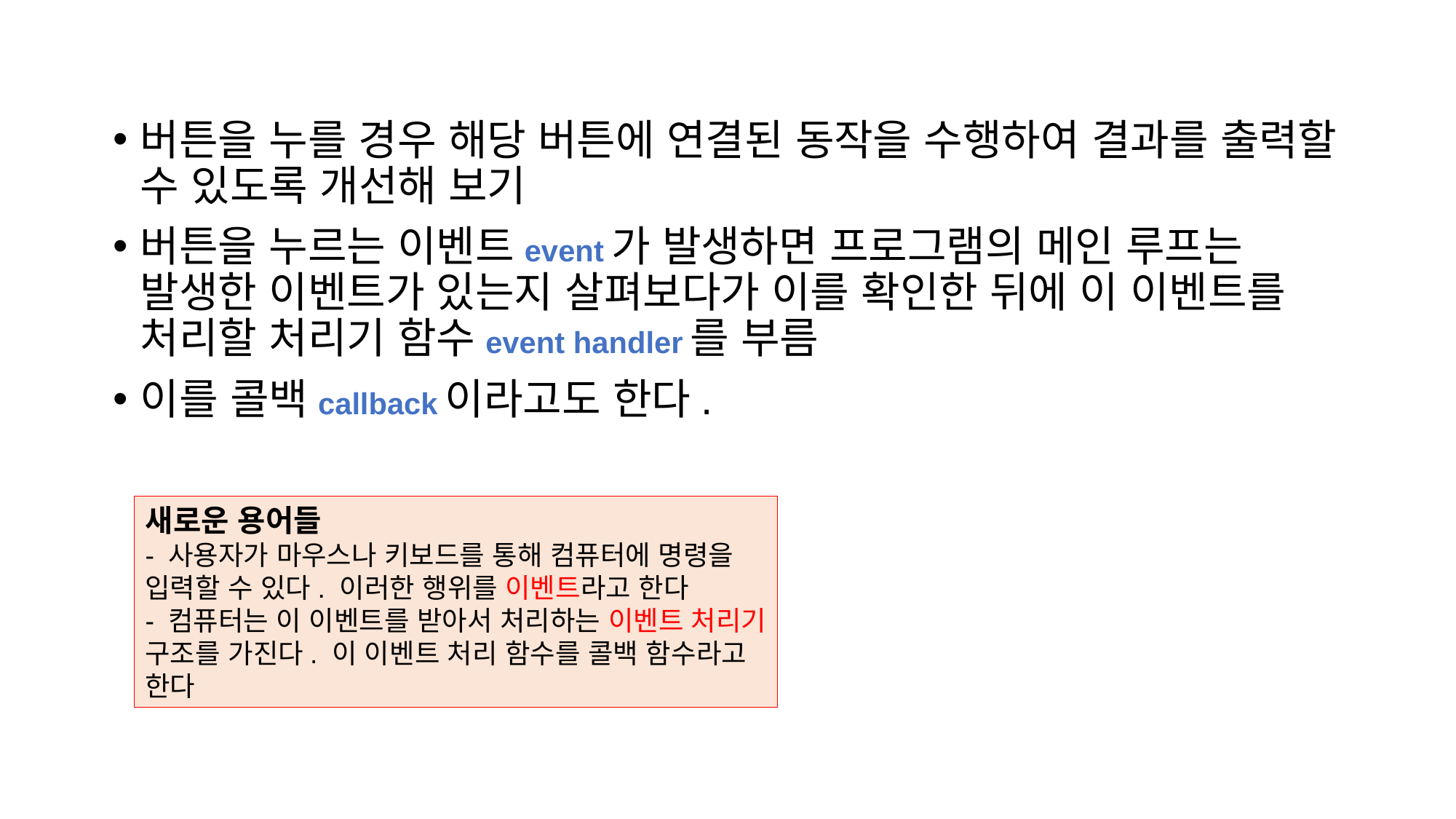

버튼을 누를 경우 해당 버튼에 연결된 동작을 수행하여 결과를 출력할 수 있도록 개선해 보기
버튼을 누르는 이벤트event가 발생하면 프로그램의 메인 루프는 발생한 이벤트가 있는지 살펴보다가 이를 확인한 뒤에 이 이벤트를 처리할 처리기 함수event handler를 부름
이를 콜백callback이라고도 한다.

새로운 용어들
- 사용자가 마우스나 키보드를 통해 컴퓨터에 명령을
입력할 수 있다. 이러한 행위를 이벤트라고 한다
- 컴퓨터는 이 이벤트를 받아서 처리하는 이벤트 처리기
구조를 가진다. 이 이벤트 처리 함수를 콜백 함수라고
한다